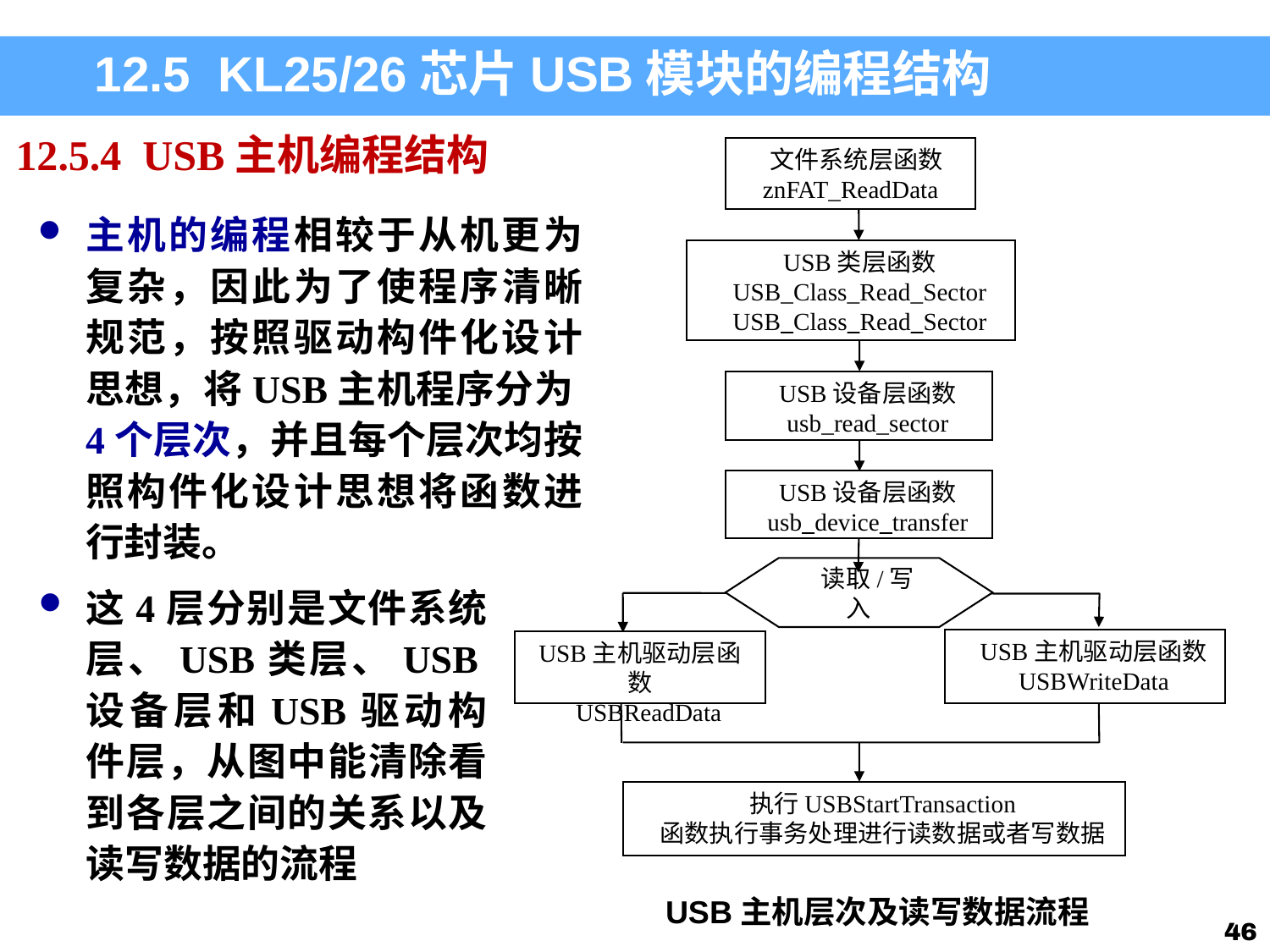

12.5  KL25/26芯片USB模块的编程结构

12.5.4  USB主机编程结构
文件系统层函数znFAT_ReadData

USB类层函数
USB_Class_Read_Sector
USB_Class_Read_Sector

USB设备层函数
usb_read_sector

USB设备层函数
usb_device_transfer

读取/写入

USB主机驱动层函数
USBWriteData
USB主机驱动层函数
USBReadData

执行USBStartTransaction
函数执行事务处理进行读数据或者写数据
主机的编程相较于从机更为复杂，因此为了使程序清晰规范，按照驱动构件化设计思想，将USB主机程序分为4个层次，并且每个层次均按照构件化设计思想将函数进行封装。

这4层分别是文件系统层、USB类层、USB设备层和USB驱动构件层，从图中能清除看到各层之间的关系以及读写数据的流程
USB主机层次及读写数据流程
46